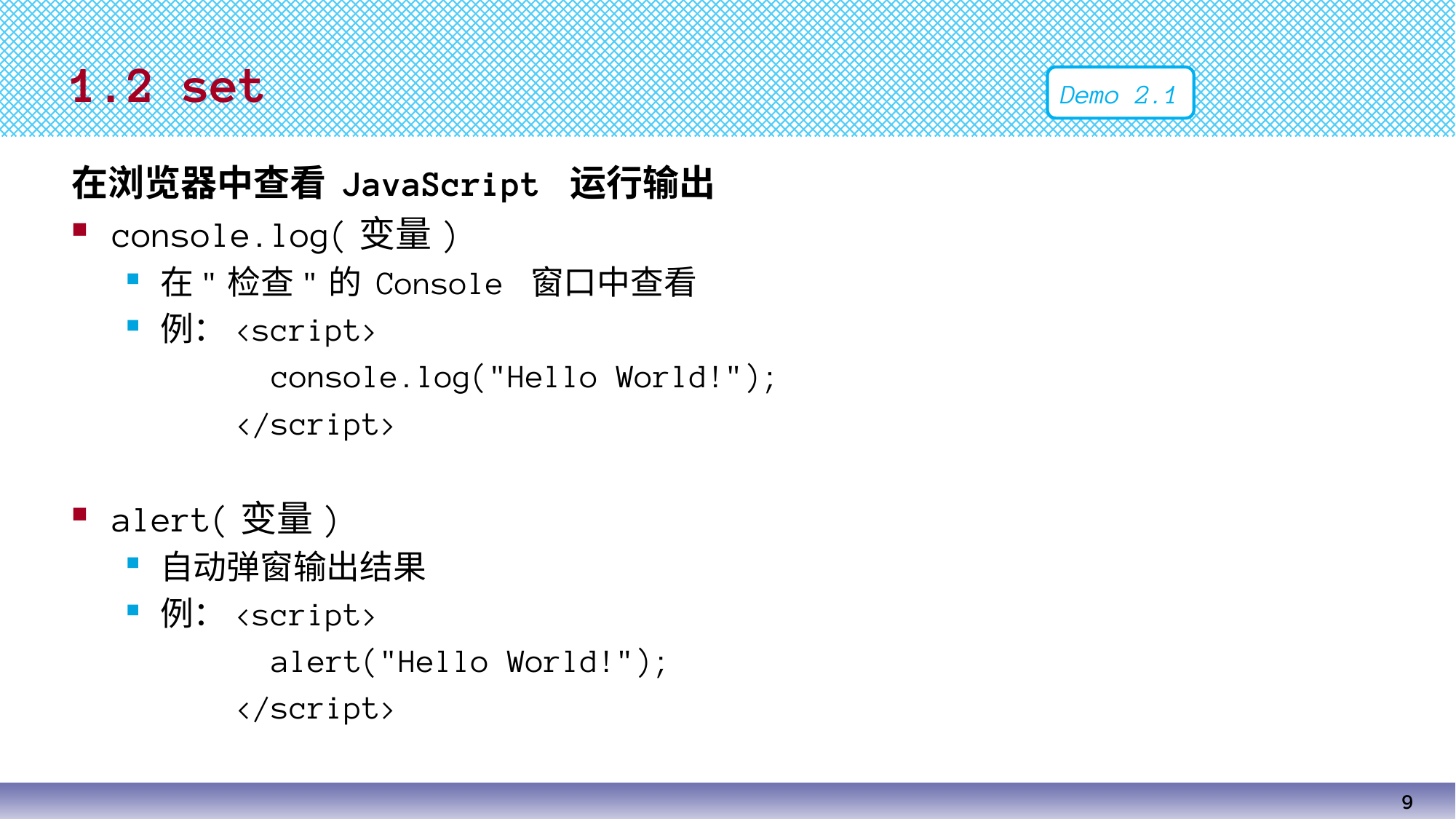

# 1.2 set
Demo 2.1
在浏览器中查看 JavaScript 运行输出
console.log(变量)
在"检查"的 Console 窗口中查看
例：<script>
        console.log("Hello World!");
      </script>

alert(变量)
自动弹窗输出结果
例：<script>
        alert("Hello World!");
      </script>
9